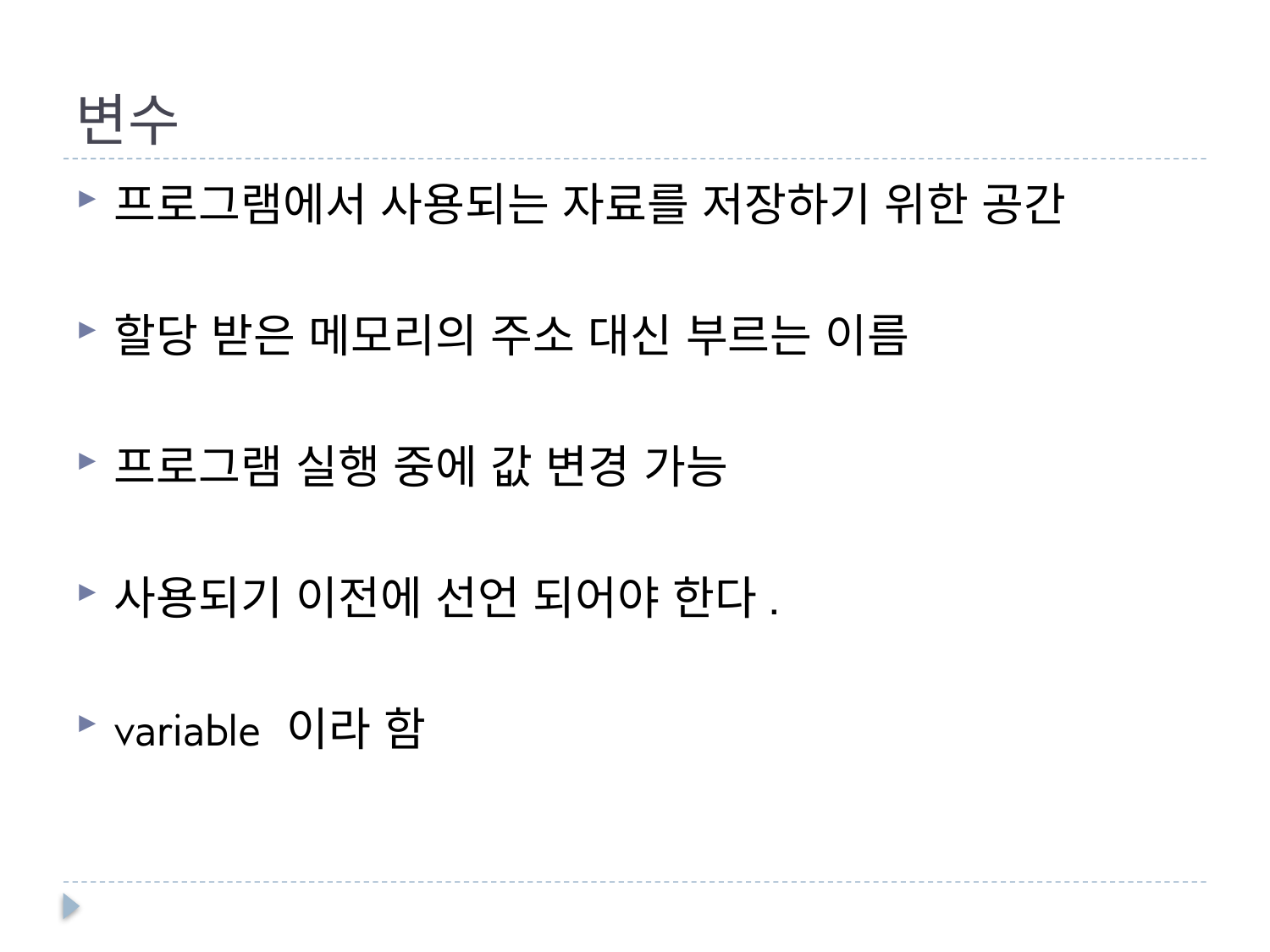

# 변수
프로그램에서 사용되는 자료를 저장하기 위한 공간

할당 받은 메모리의 주소 대신 부르는 이름

프로그램 실행 중에 값 변경 가능

사용되기 이전에 선언 되어야 한다.

variable 이라 함